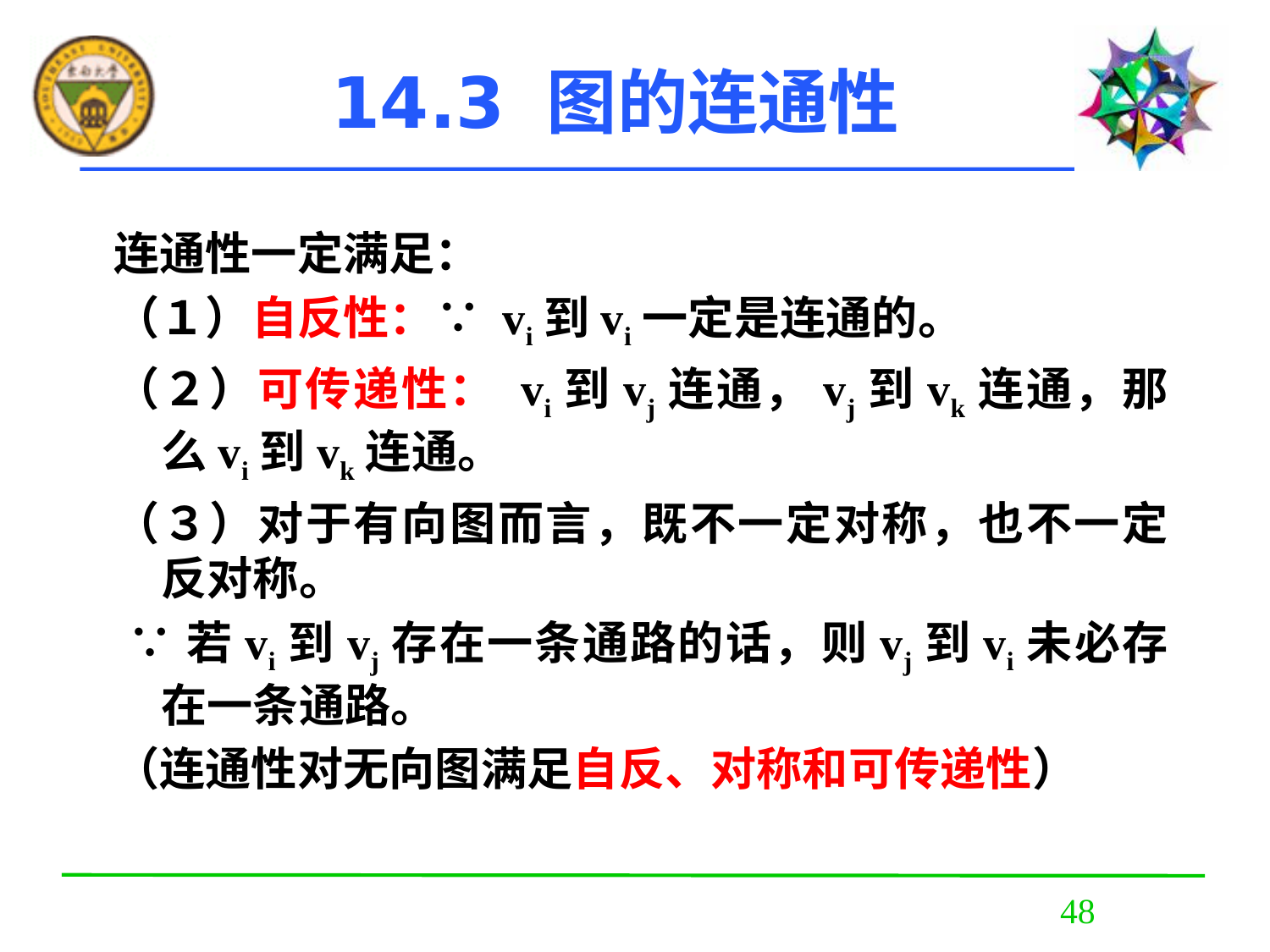

# 14.3 图的连通性
连通性一定满足：
（１）自反性：∵ vi到vi一定是连通的。
（２）可传递性： vi到vj连通，vj到vk连通，那么vi到vk连通。
（３）对于有向图而言，既不一定对称，也不一定反对称。
 ∵若vi到vj存在一条通路的话，则vj到vi未必存在一条通路。
（连通性对无向图满足自反、对称和可传递性）